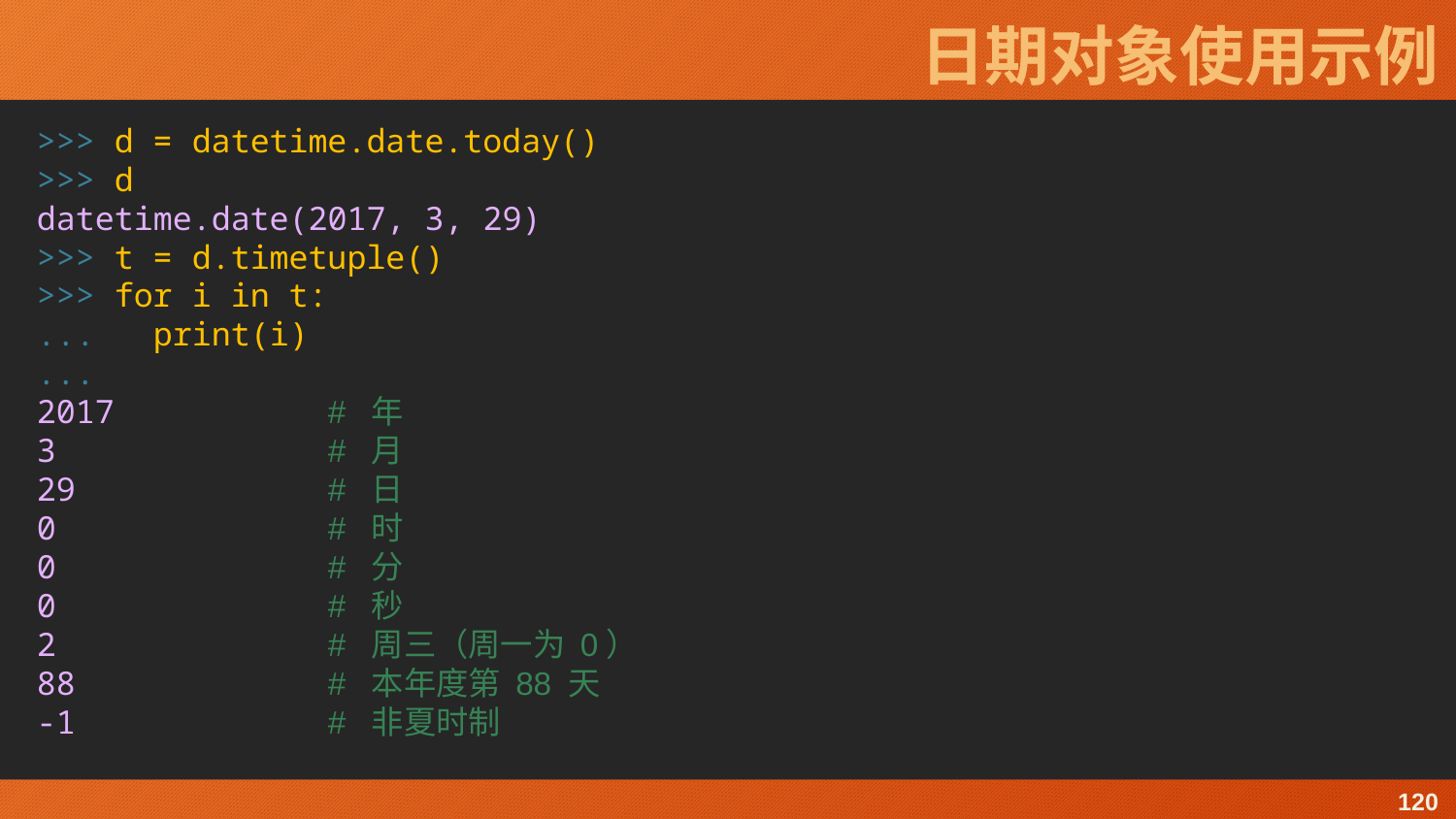

# 日期对象使用示例
>>> d = datetime.date.today()
>>> d
datetime.date(2017, 3, 29)
>>> t = d.timetuple()
>>> for i in t:
...   print(i)
...
2017 		#  年
3	 	#  月
29	 	#  日
0	 	#  时
0	 	#  分
0	 	#  秒
2	 	#  周三（周一为 0）
88	 	#  本年度第 88 天
-1	 	#  非夏时制
120